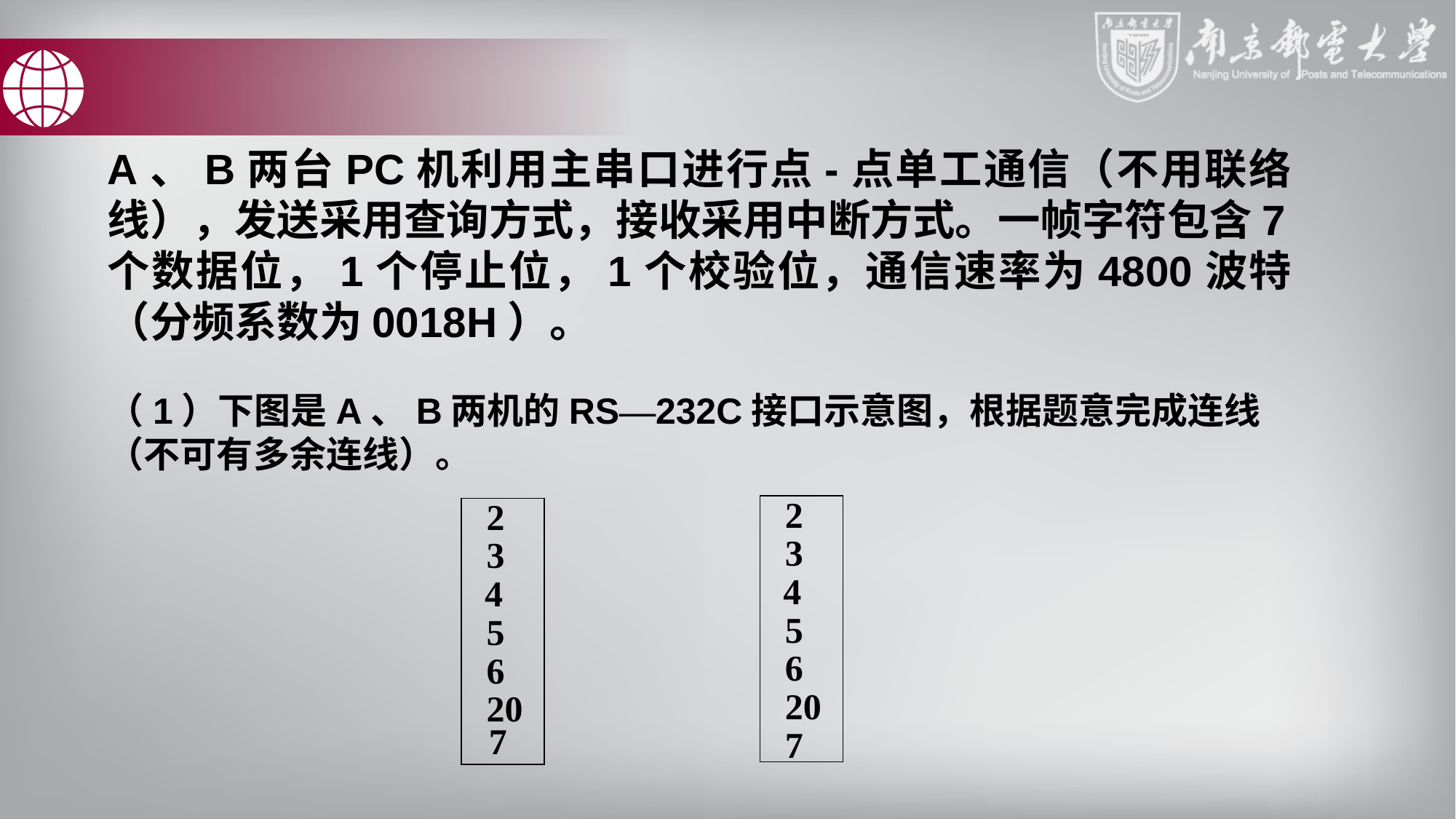

A、B两台PC机利用主串口进行点-点单工通信（不用联络线），发送采用查询方式，接收采用中断方式。一帧字符包含7个数据位，1个停止位，1个校验位，通信速率为4800波特（分频系数为0018H）。
（1）下图是A、B两机的RS—232C接口示意图，根据题意完成连线（不可有多余连线）。

2
2

3
3
4
4
5
5
6
6
20
20
7
7